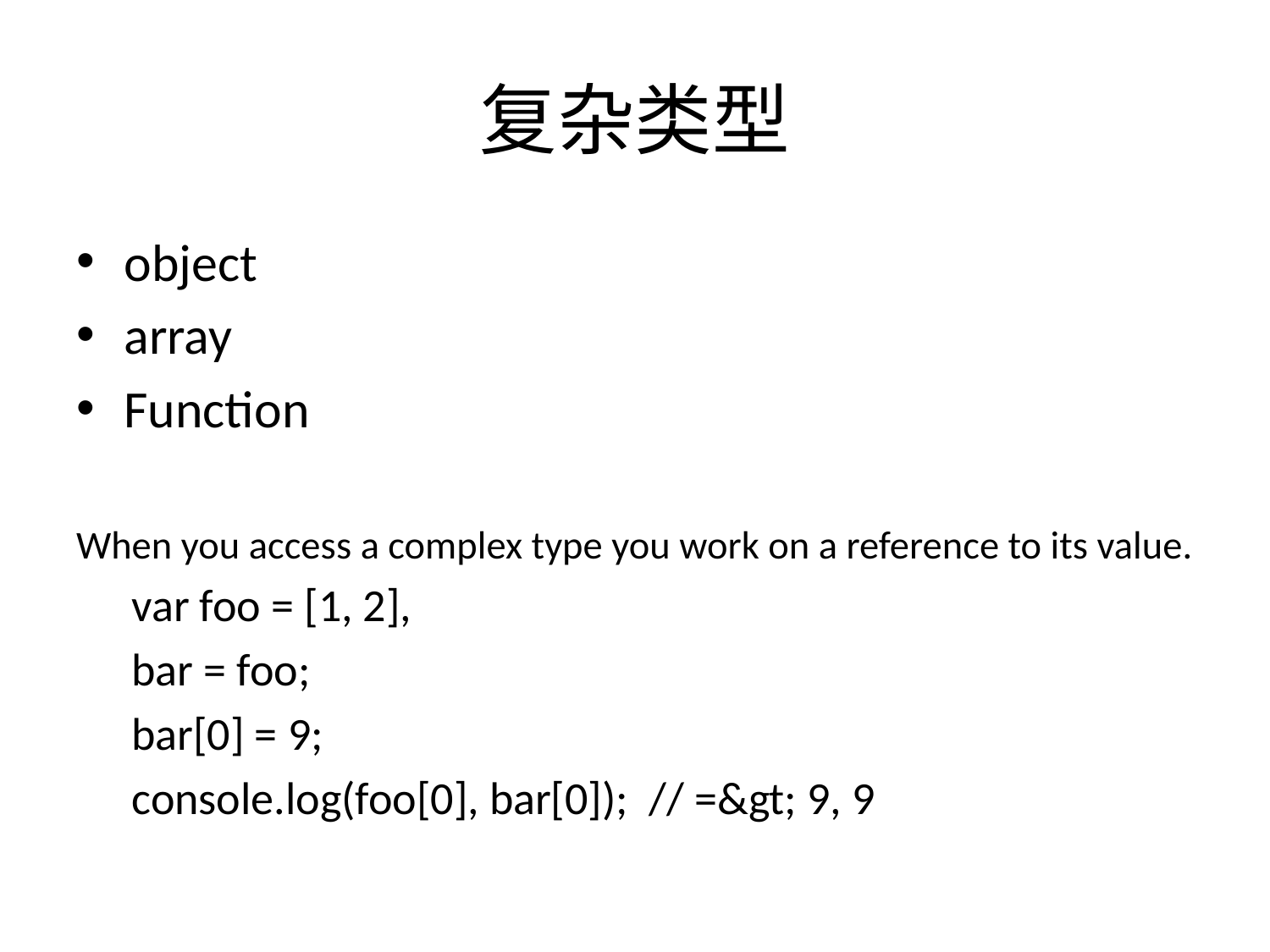

# 复杂类型
object
array
Function

When you access a complex type you work on a reference to its value.
var foo = [1, 2],
bar = foo;
bar[0] = 9;
console.log(foo[0], bar[0]);  // =&gt; 9, 9